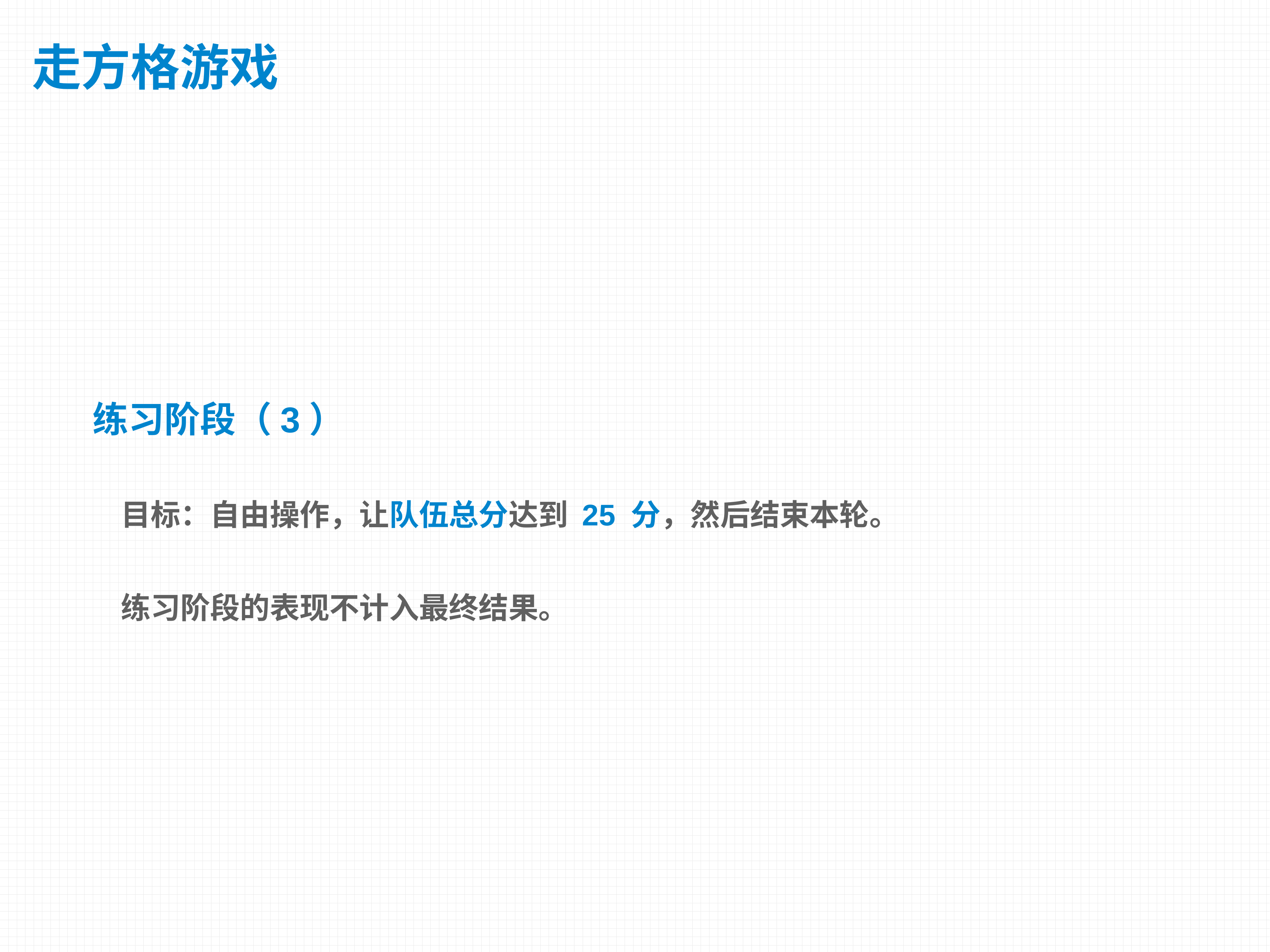

# 走方格游戏
练习阶段（3）

目标：自由操作，让队伍总分达到 25 分，然后结束本轮。

练习阶段的表现不计入最终结果。